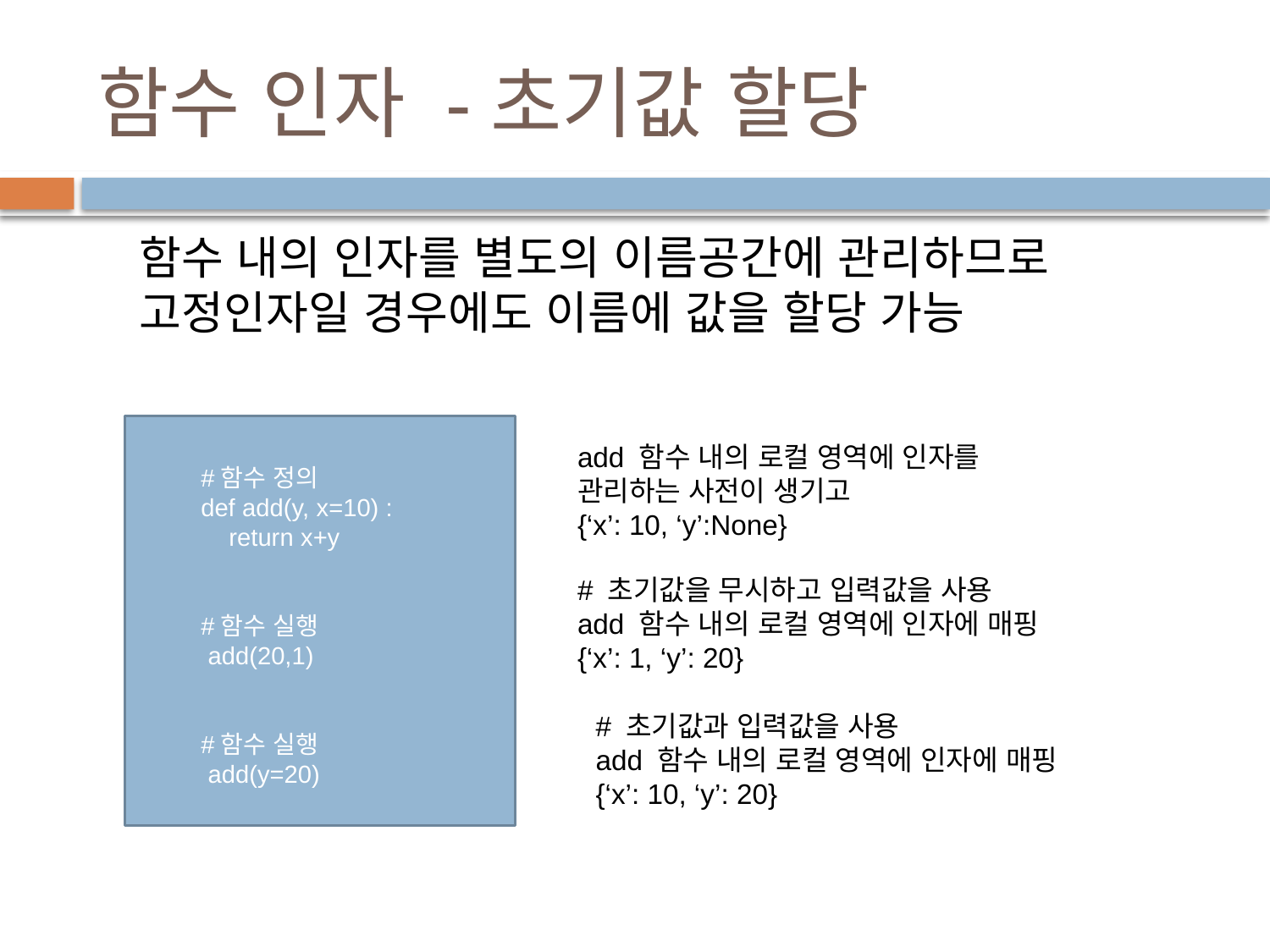

# 함수 인자 -초기값 할당
함수 내의 인자를 별도의 이름공간에 관리하므로 고정인자일 경우에도 이름에 값을 할당 가능

#함수 정의
def add(y, x=10) :
    return x+y

#함수 실행
 add(20,1)

#함수 실행
 add(y=20)

add 함수 내의 로컬 영역에 인자를 관리하는 사전이 생기고
{‘x’: 10, ‘y’:None}
# 초기값을 무시하고 입력값을 사용
add 함수 내의 로컬 영역에 인자에 매핑
{‘x’: 1, ‘y’: 20}
# 초기값과 입력값을 사용
add 함수 내의 로컬 영역에 인자에 매핑
{‘x’: 10, ‘y’: 20}